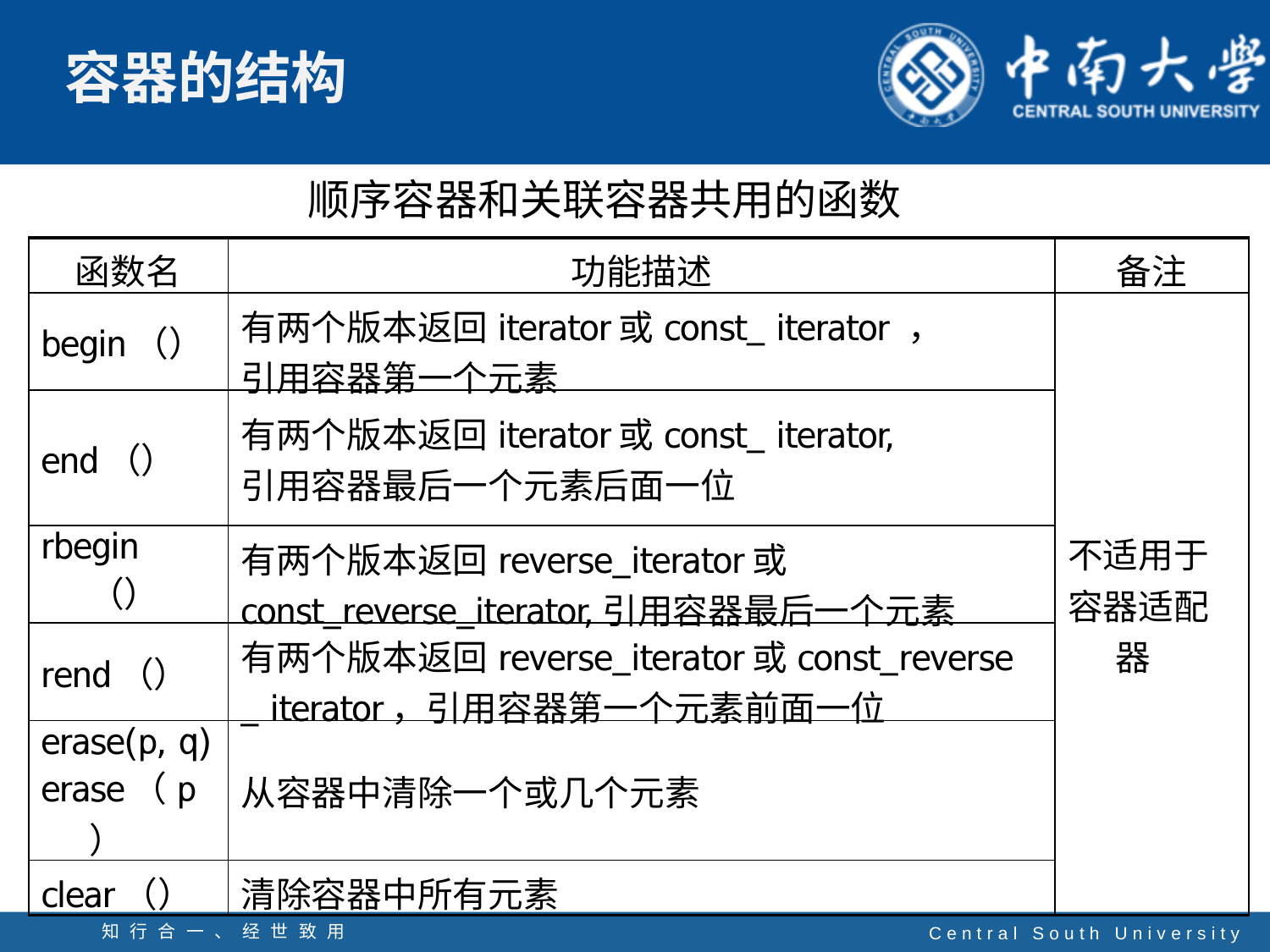

顺序容器和关联容器共用的函数
| 函数名 | 功能描述 | 备注 |
| --- | --- | --- |
| begin（） | 有两个版本返回iterator或const\_ iterator ， 引用容器第一个元素 | 不适用于 容器适配器 |
| end（） | 有两个版本返回iterator或const\_ iterator, 引用容器最后一个元素后面一位 | 不适用于 容器适配器 |
| rbegin（） | 有两个版本返回reverse\_iterator或 const\_reverse\_iterator,引用容器最后一个元素 | 不适用于 容器适配器 |
| rend（） | 有两个版本返回reverse\_iterator或const\_reverse \_ iterator，引用容器第一个元素前面一位 | 不适用于 容器适配器 |
| erase(p, q) erase（p） | 从容器中清除一个或几个元素 | 不适用于 容器适配器 |
| clear（） | 清除容器中所有元素 | 不适用于容器适配器 |

知行合一、经世致用
自强不息 厚德载物
Central South University
15